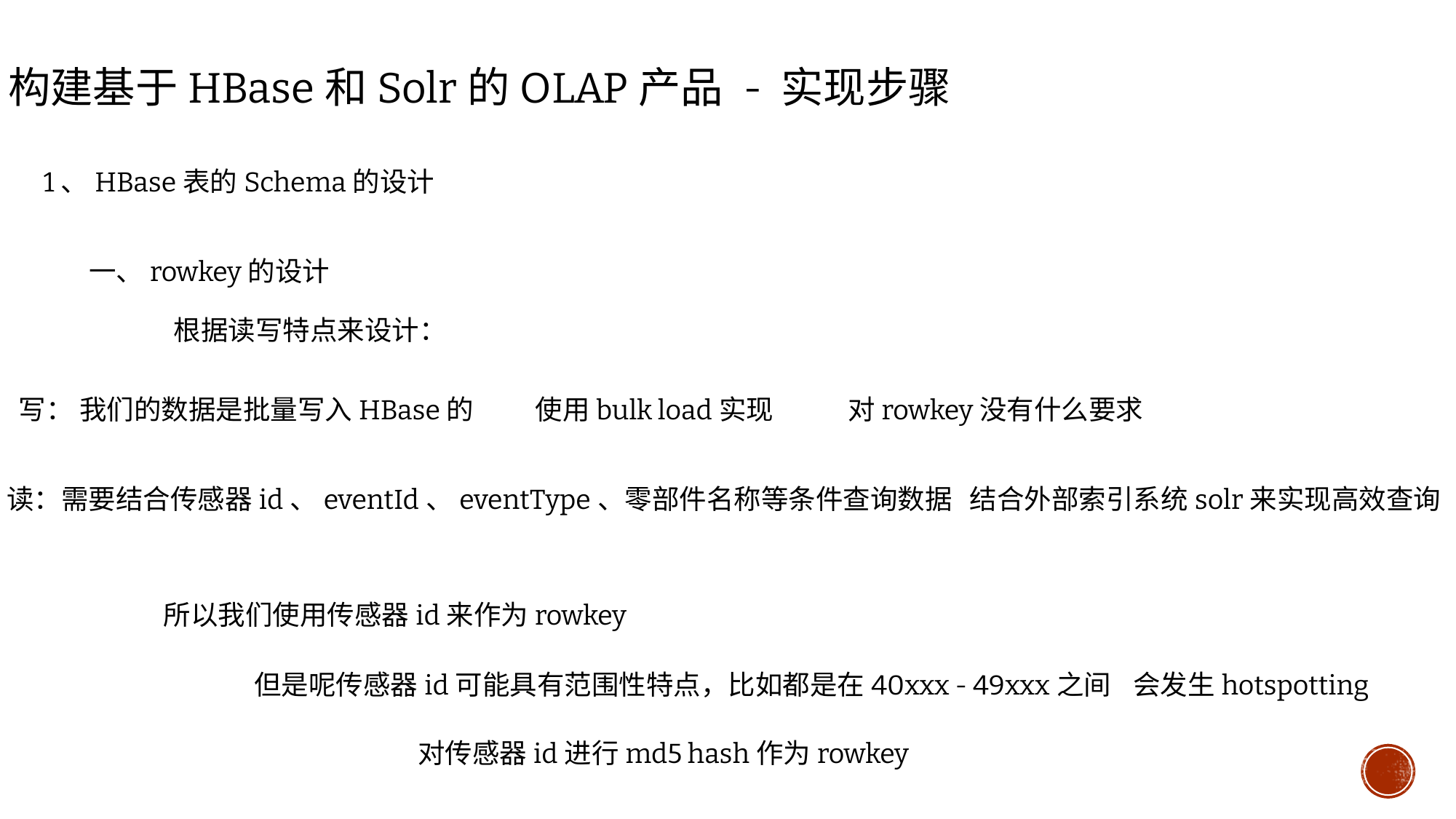

构建基于HBase和Solr的OLAP产品 - 实现步骤
1、HBase表的Schema的设计
一、rowkey的设计
根据读写特点来设计：
写： 我们的数据是批量写入HBase的
使用bulk load实现
对rowkey没有什么要求
读：需要结合传感器id、eventId、eventType、零部件名称等条件查询数据
结合外部索引系统solr来实现高效查询
所以我们使用传感器id来作为rowkey
但是呢传感器id可能具有范围性特点，比如都是在40xxx - 49xxx之间
会发生hotspotting
对传感器id进行md5 hash作为rowkey